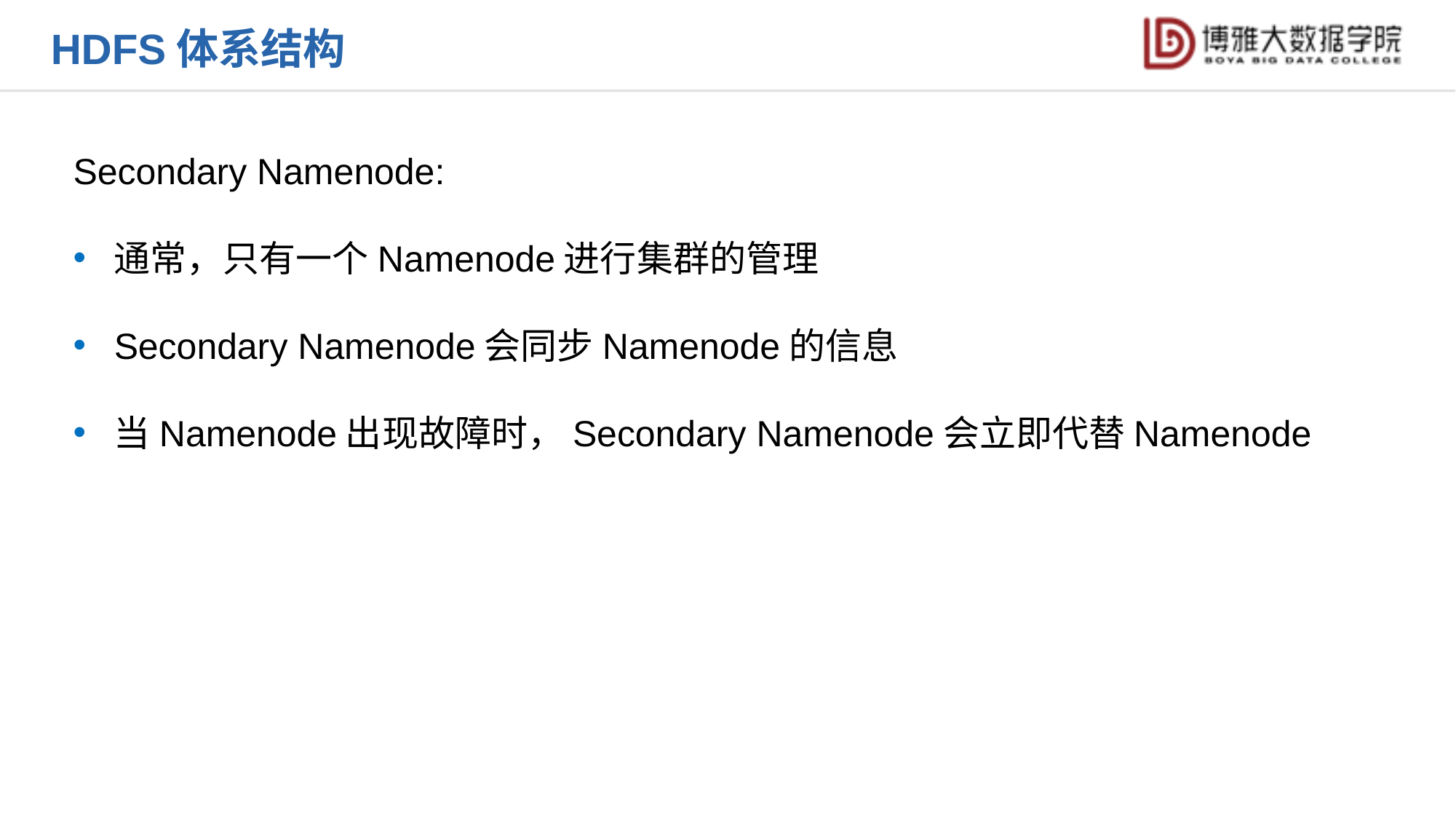

HDFS体系结构
Secondary Namenode:

通常，只有一个Namenode进行集群的管理

Secondary Namenode会同步Namenode的信息

当Namenode出现故障时，Secondary Namenode会立即代替Namenode